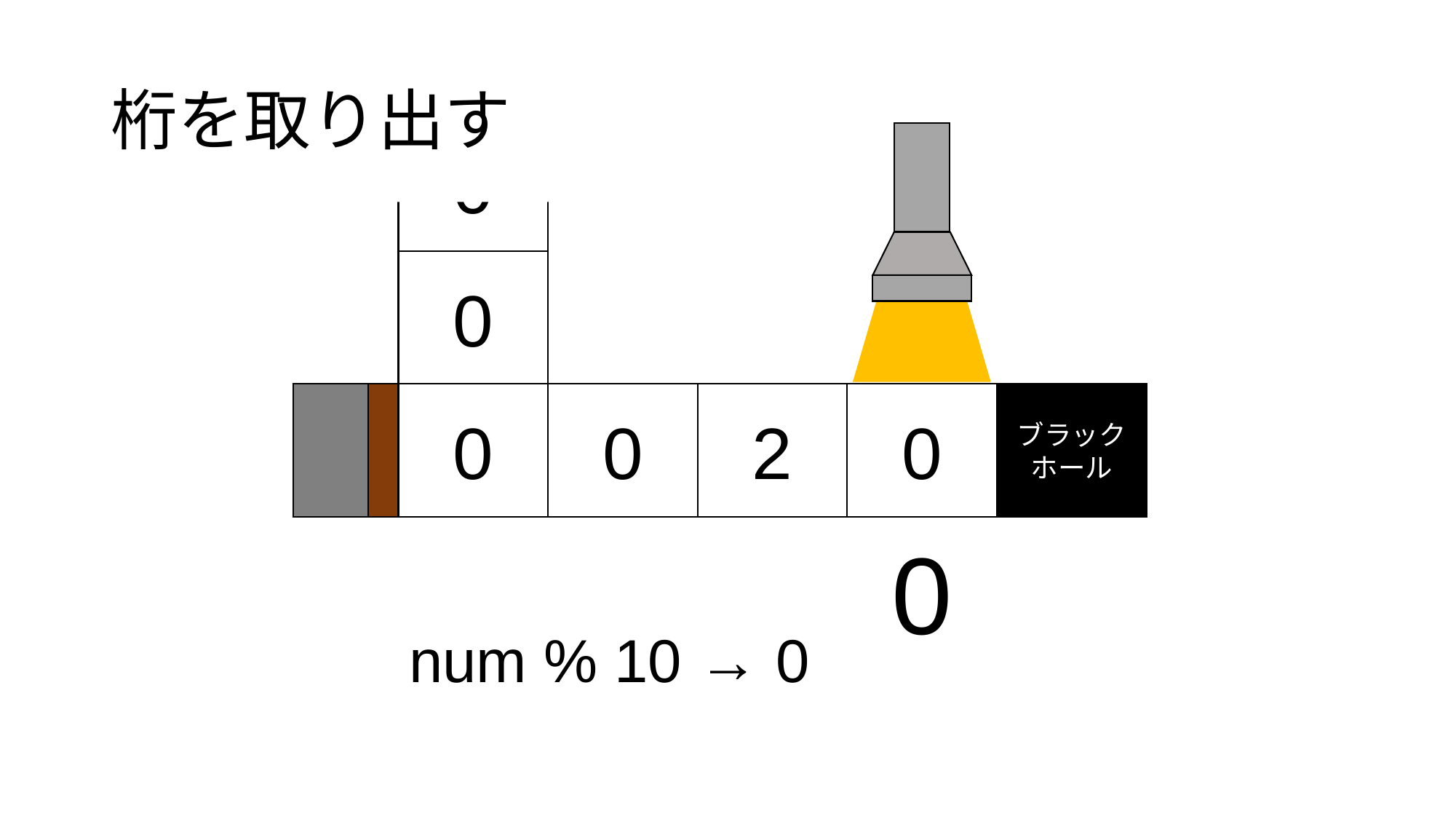

# 桁を取り出す
0

0

0
0

2
0
ブラックホール

0
num % 10 → 0